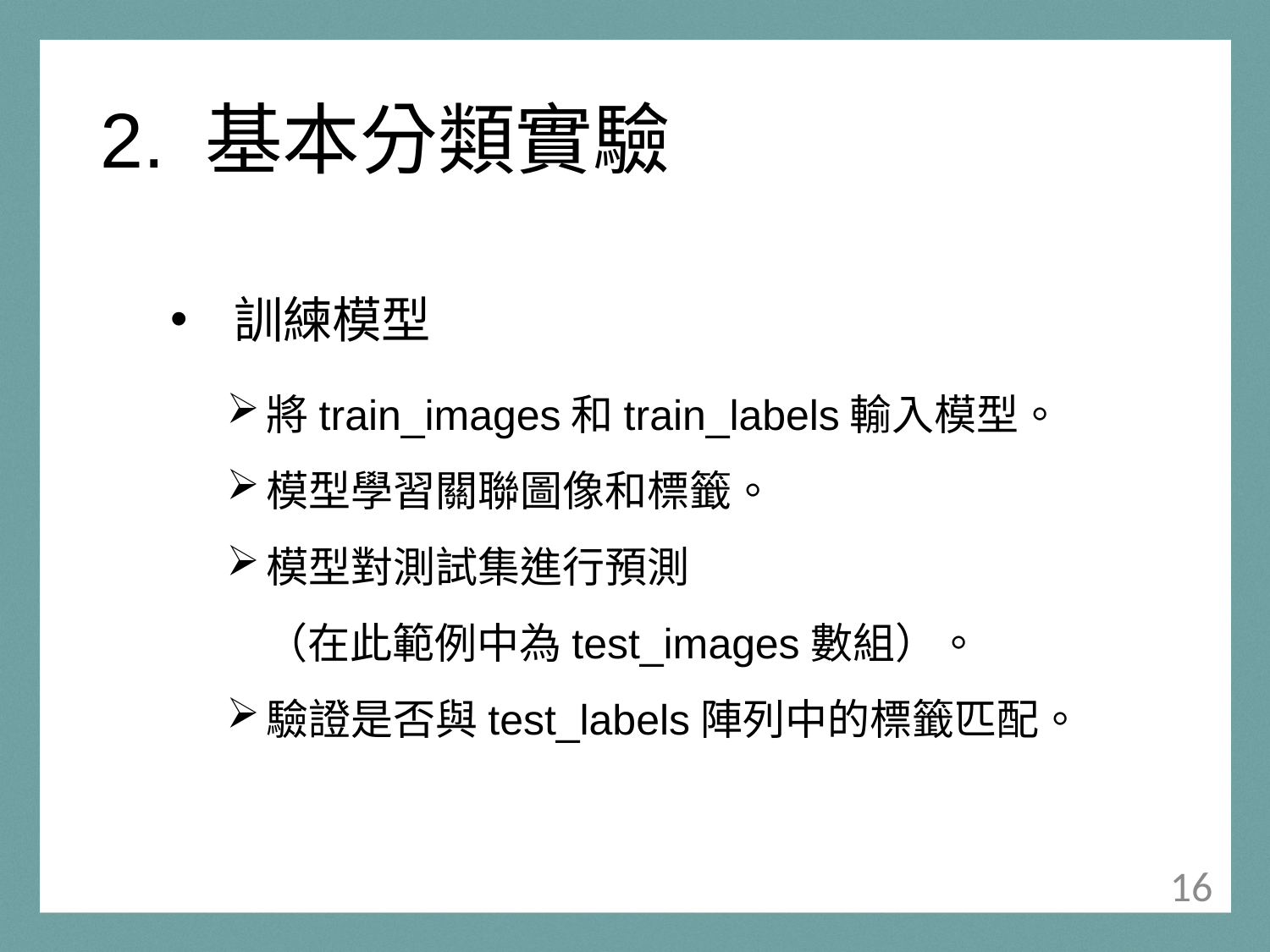

# 2. 基本分類實驗
訓練模型
將train_images和train_labels輸入模型。
模型學習關聯圖像和標籤。
模型對測試集進行預測
   （在此範例中為test_images數組）。
驗證是否與test_labels陣列中的標籤匹配。
16